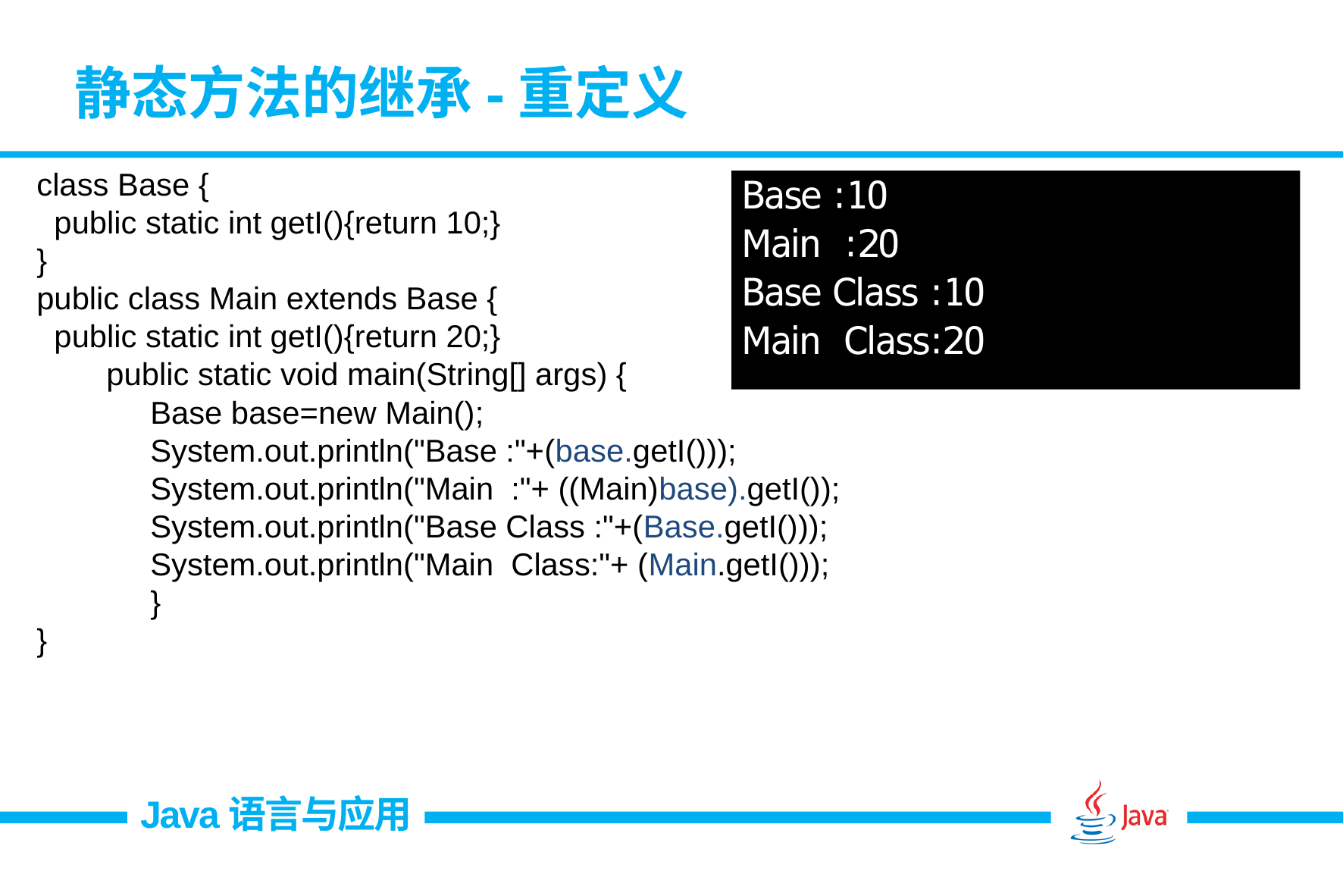

# 静态方法的继承-重定义
class Base {
  public static int getI(){return 10;}
}
public class Main extends Base {
  public static int getI(){return 20;}
        public static void main(String[] args) {
	Base base=new Main();
	System.out.println("Base :"+(base.getI()));
	System.out.println("Main  :"+ ((Main)base).getI());
	System.out.println("Base Class :"+(Base.getI()));
	System.out.println("Main  Class:"+ (Main.getI()));
	}
}
Base :10
Main  :20
Base Class :10
Main  Class:20
14